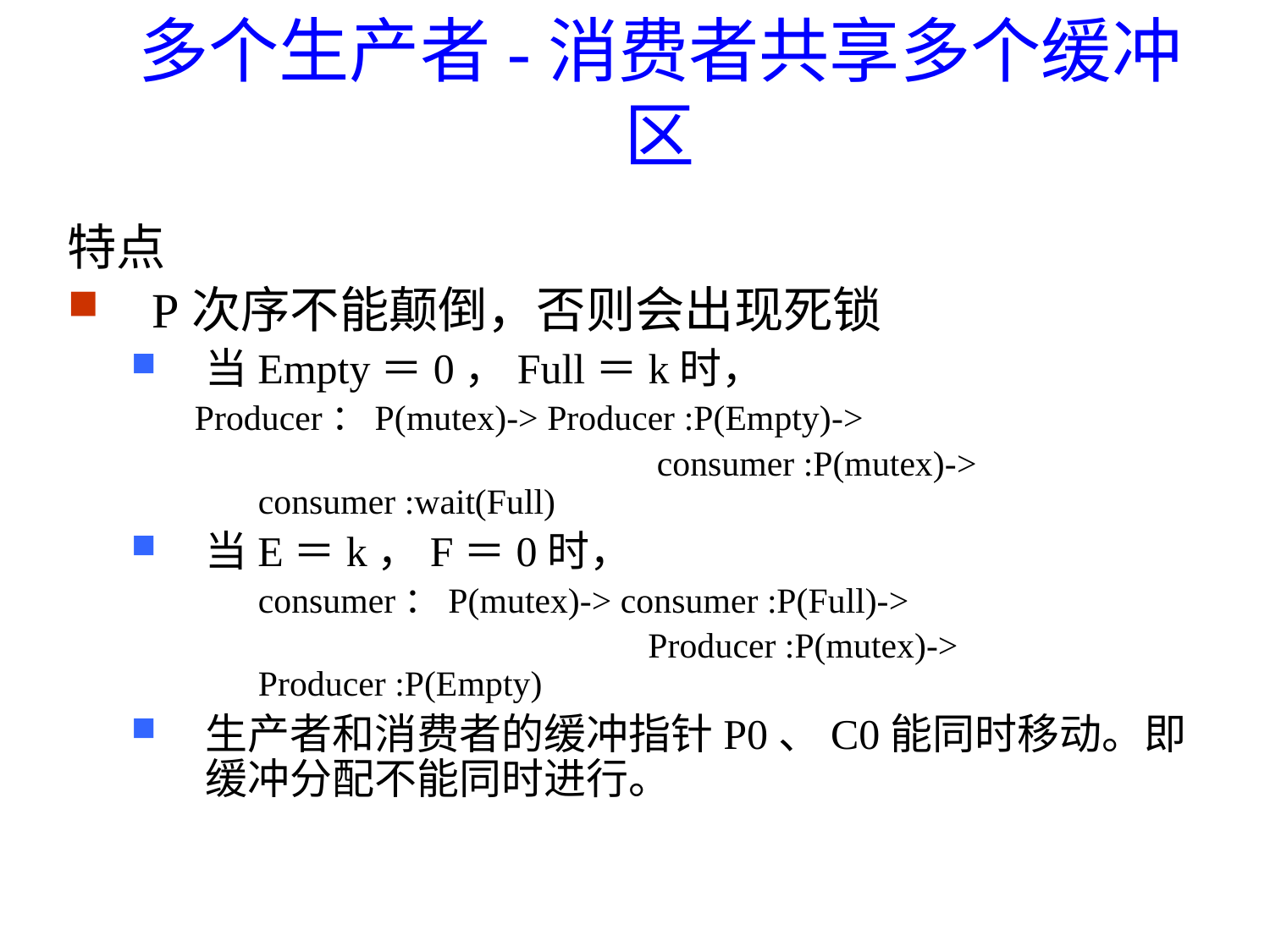

# 多个生产者-消费者共享多个缓冲区
特点
P次序不能颠倒，否则会出现死锁
当Empty＝0，Full＝k时，
Producer：P(mutex)-> Producer :P(Empty)->
				  consumer :P(mutex)-> consumer :wait(Full)
当E＝k，F＝0时，
	consumer：P(mutex)-> consumer :P(Full)->
				 Producer :P(mutex)-> Producer :P(Empty)
生产者和消费者的缓冲指针P0、C0能同时移动。即缓冲分配不能同时进行。